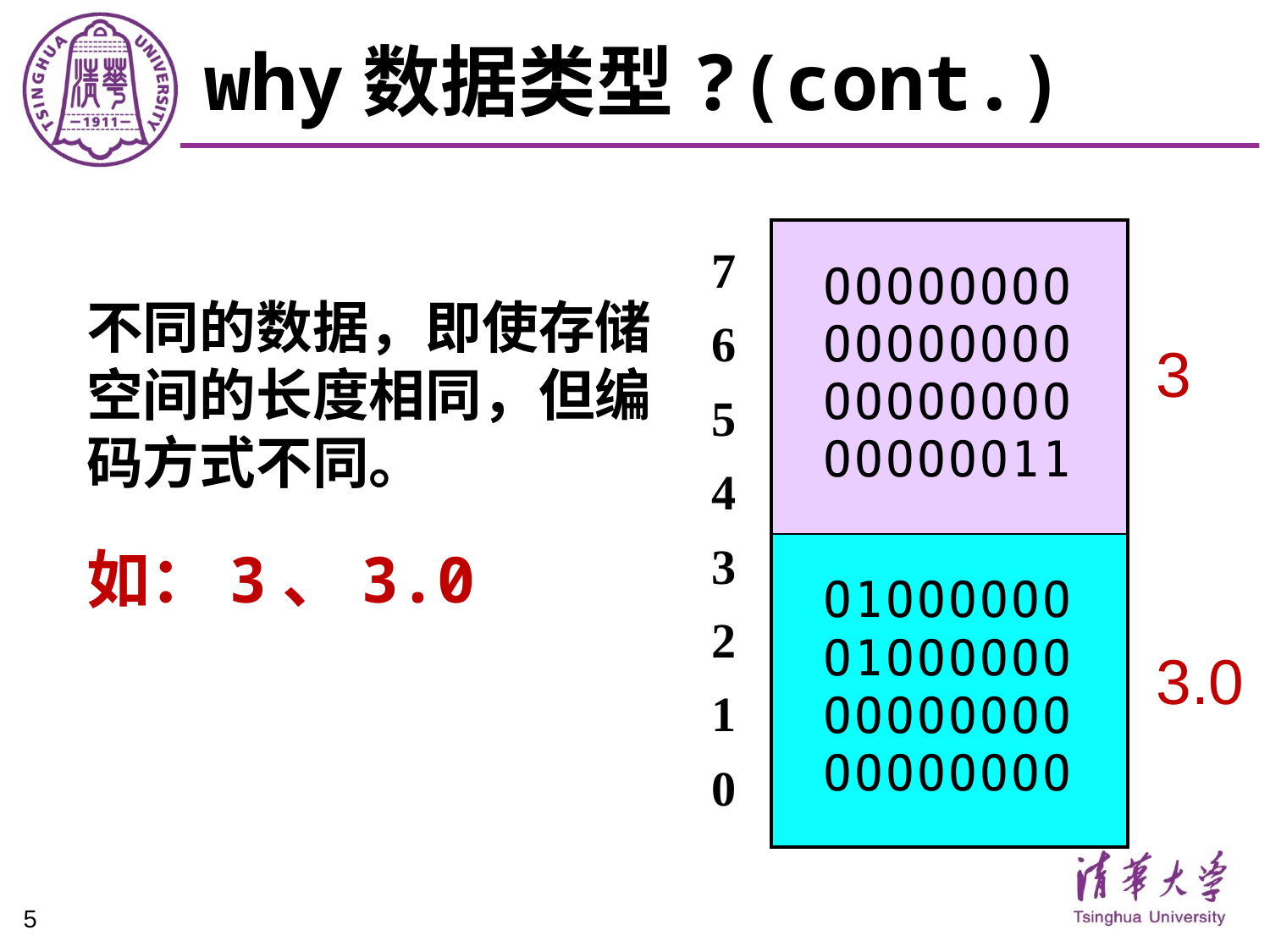

# why数据类型?(cont.)
| 00000000 00000000 00000000 00000011 |
| --- |
| 01000000 01000000 00000000 00000000 |
7
6
5
4
3
2
1
0
不同的数据，即使存储空间的长度相同，但编码方式不同。
如：3、3.0
3
3.0
5